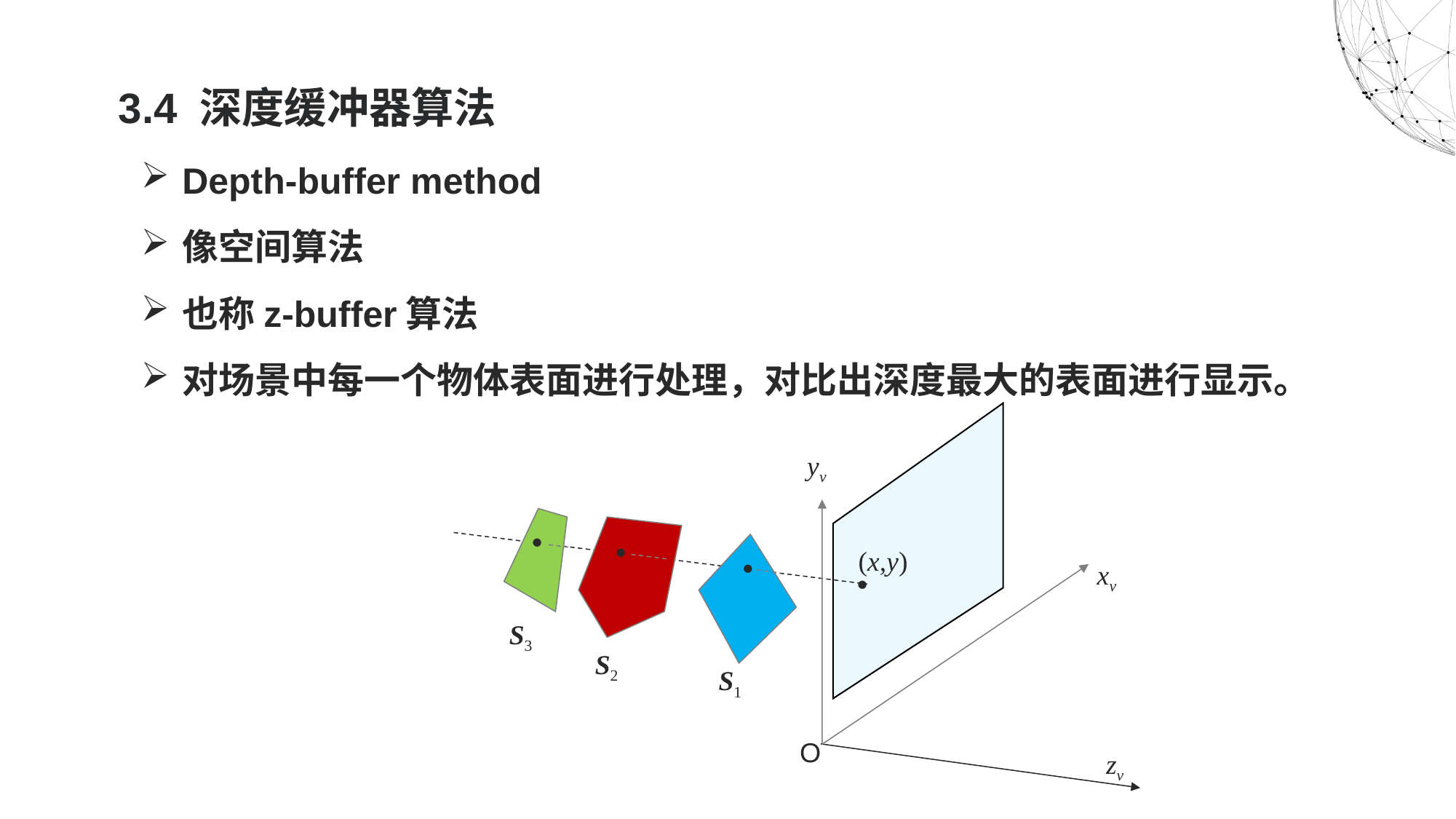

# 3.4 深度缓冲器算法
Depth-buffer method
像空间算法
也称z-buffer算法
对场景中每一个物体表面进行处理，对比出深度最大的表面进行显示。

yv

S3

S2
•
•

S1
(x,y)
•

•
xv

O
zv